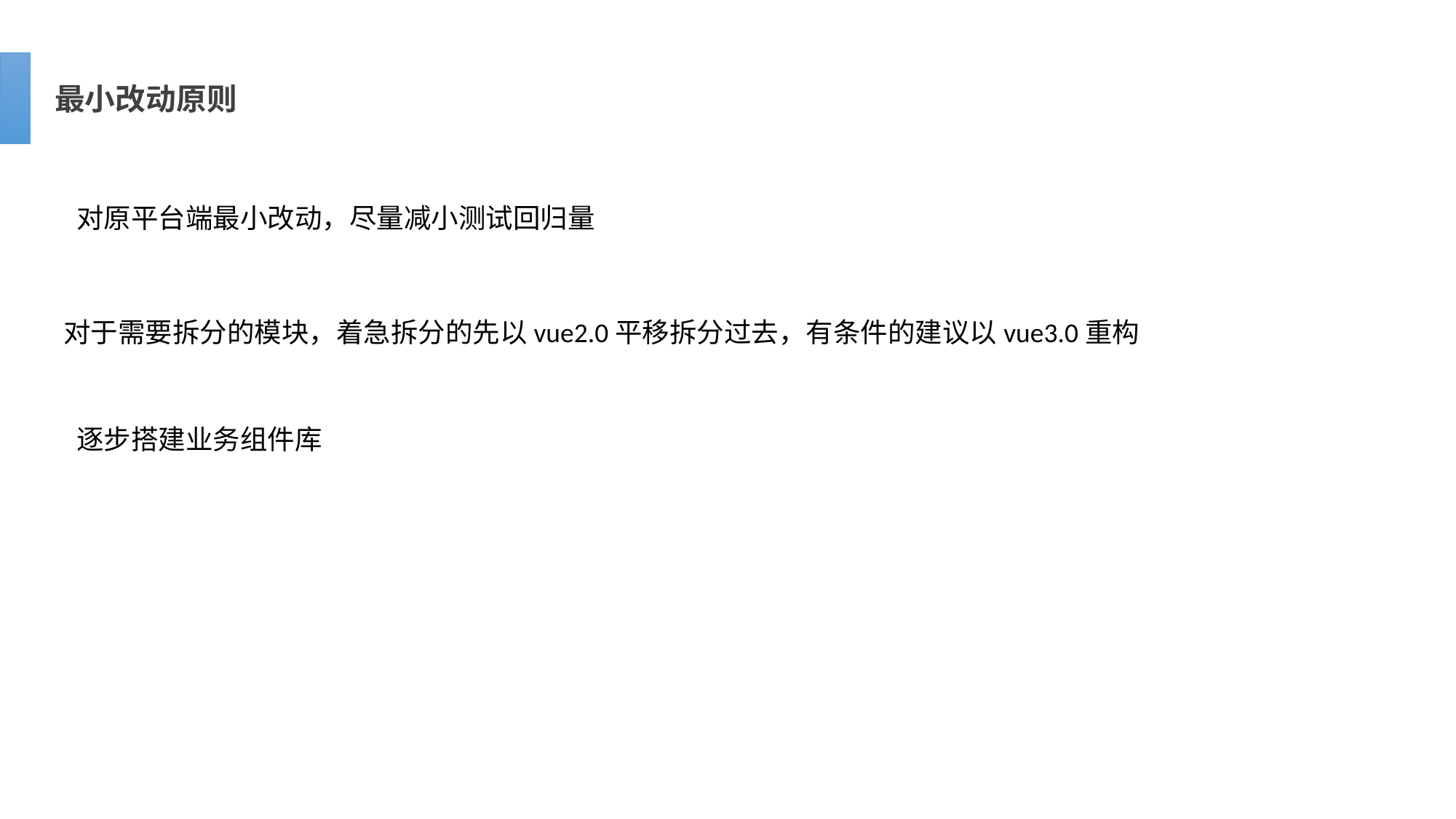

最小改动原则
对原平台端最小改动，尽量减小测试回归量

对于需要拆分的模块，着急拆分的先以vue2.0平移拆分过去，有条件的建议以vue3.0重构

逐步搭建业务组件库